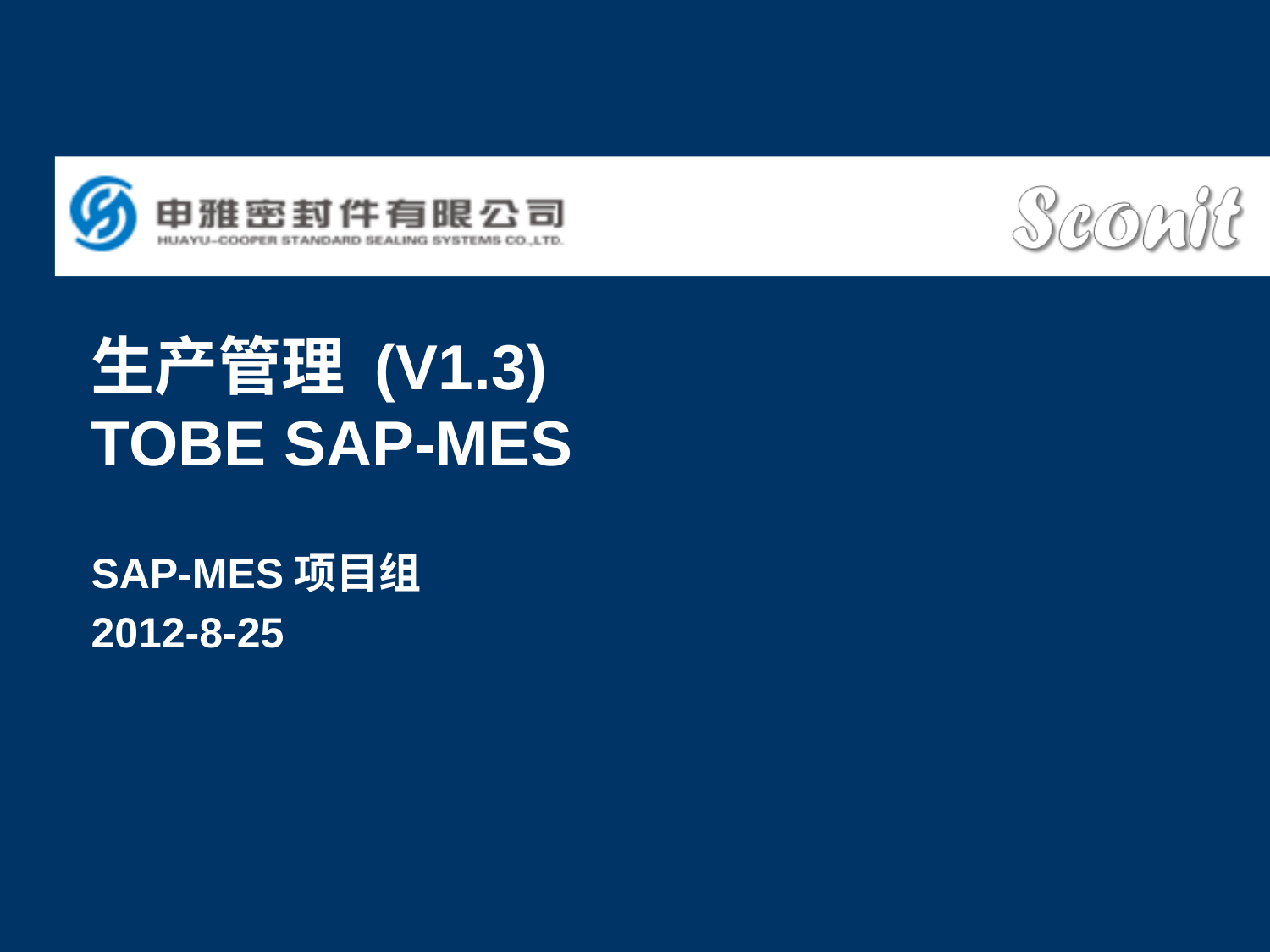

# 生产管理 (V1.3) TOBE SAP-MES
SAP-MES项目组
2012-8-25